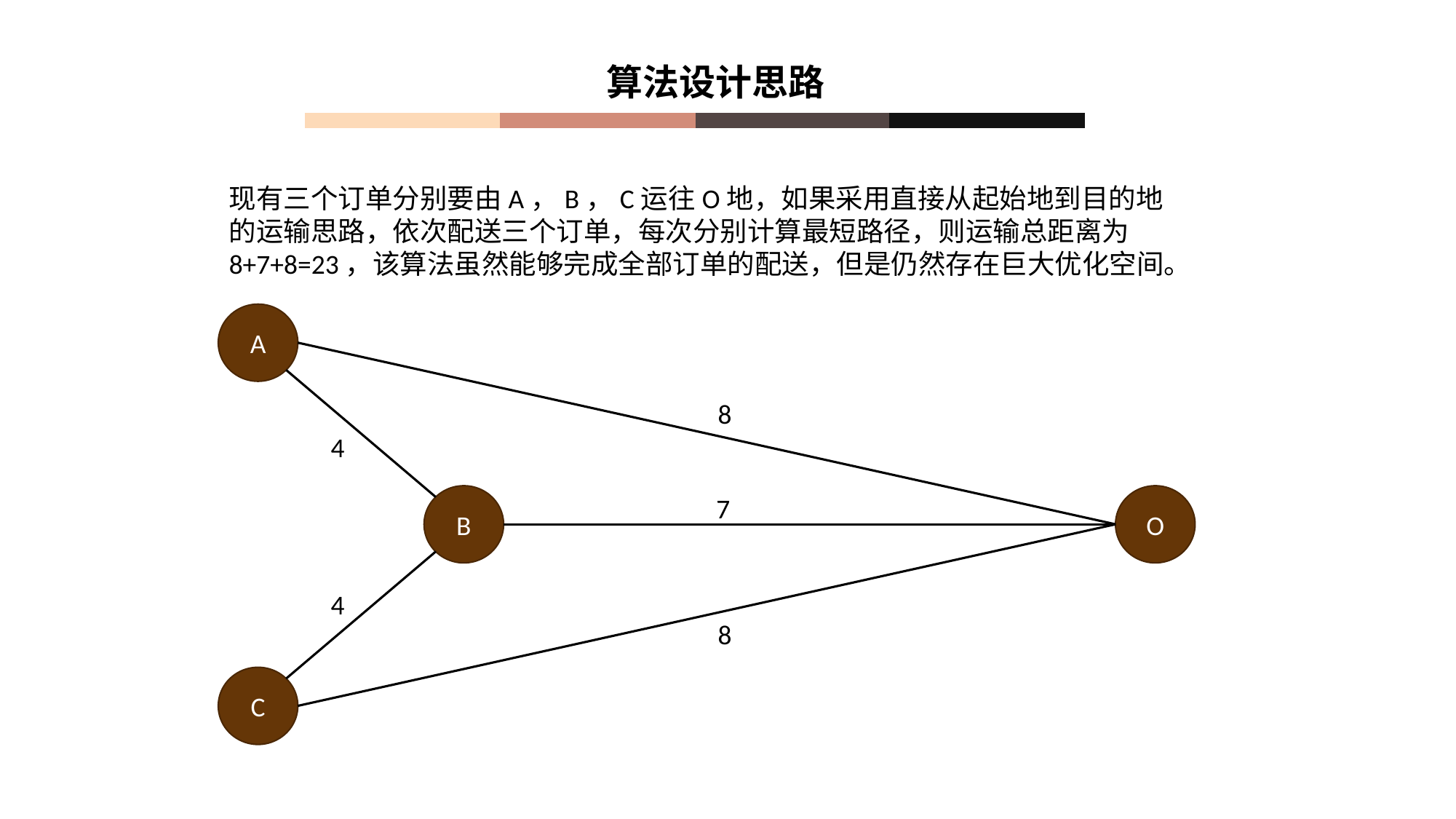

算法设计思路
现有三个订单分别要由A，B，C运往O地，如果采用直接从起始地到目的地的运输思路，依次配送三个订单，每次分别计算最短路径，则运输总距离为8+7+8=23，该算法虽然能够完成全部订单的配送，但是仍然存在巨大优化空间。
A
8

4

B
7
O
4

8

C